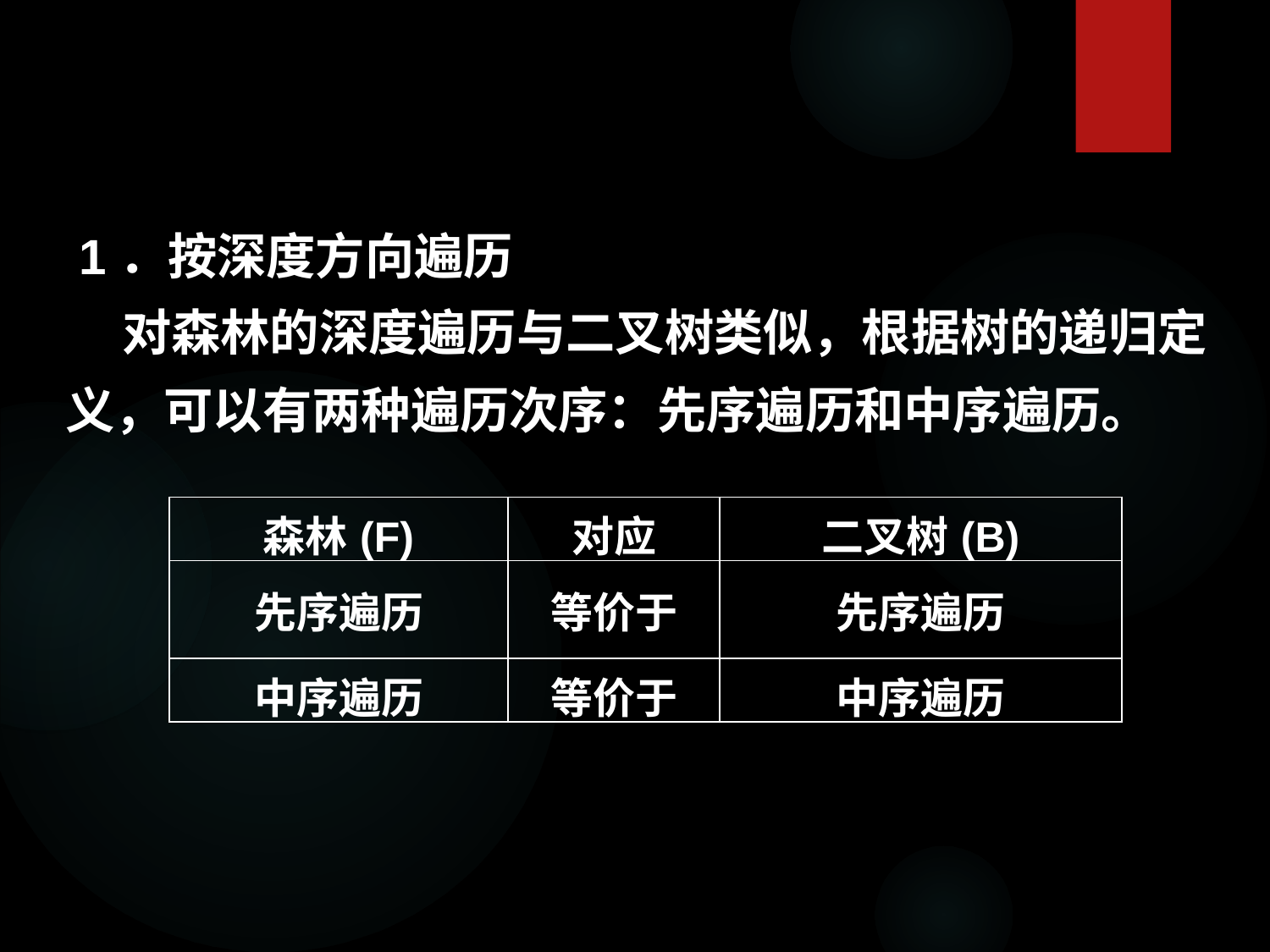

1．按深度方向遍历
    对森林的深度遍历与二叉树类似，根据树的递归定义，可以有两种遍历次序：先序遍历和中序遍历。
| 森林(F) | 对应 | 二叉树(B) |
| --- | --- | --- |
| 先序遍历 | 等价于 | 先序遍历 |
| 中序遍历 | 等价于 | 中序遍历 |